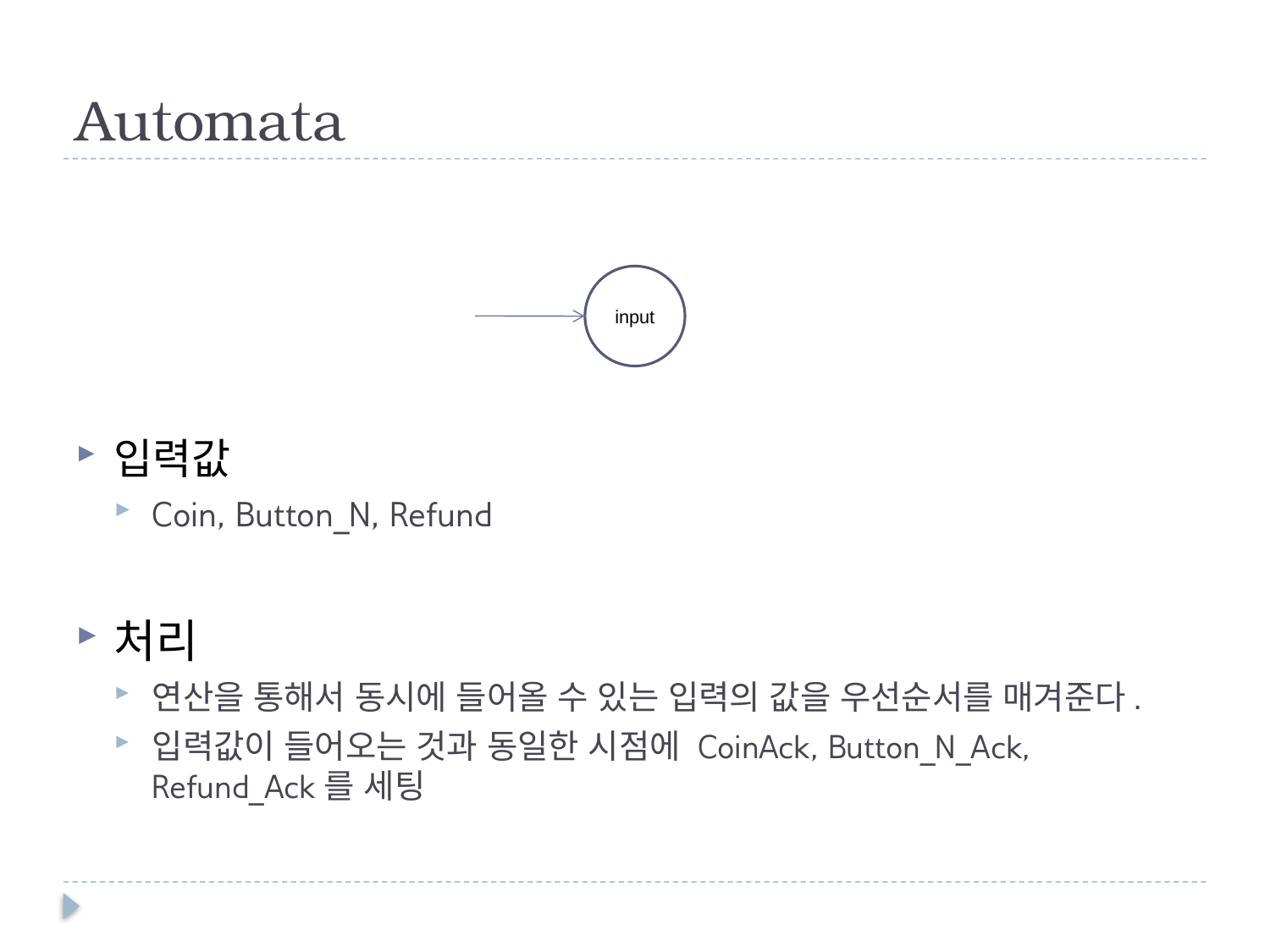

# Automata
input
입력값
Coin, Button_N, Refund

처리
연산을 통해서 동시에 들어올 수 있는 입력의 값을 우선순서를 매겨준다.
입력값이 들어오는 것과 동일한 시점에 CoinAck, Button_N_Ack, Refund_Ack를 세팅